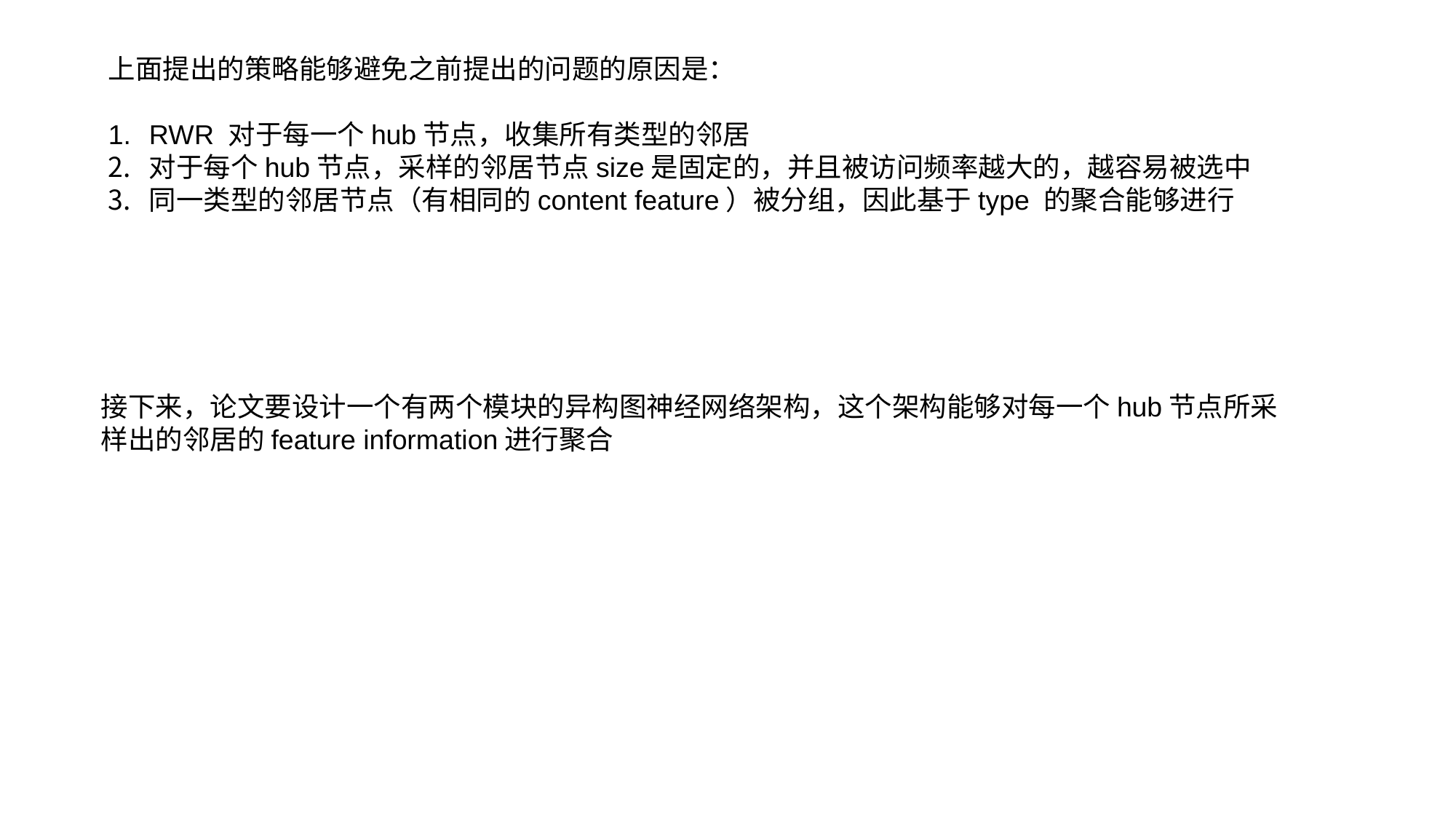

上面提出的策略能够避免之前提出的问题的原因是：

RWR 对于每一个hub节点，收集所有类型的邻居
对于每个hub节点，采样的邻居节点size是固定的，并且被访问频率越大的，越容易被选中
同一类型的邻居节点（有相同的content feature）被分组，因此基于type 的聚合能够进行

接下来，论文要设计一个有两个模块的异构图神经网络架构，这个架构能够对每一个hub节点所采样出的邻居的feature information进行聚合